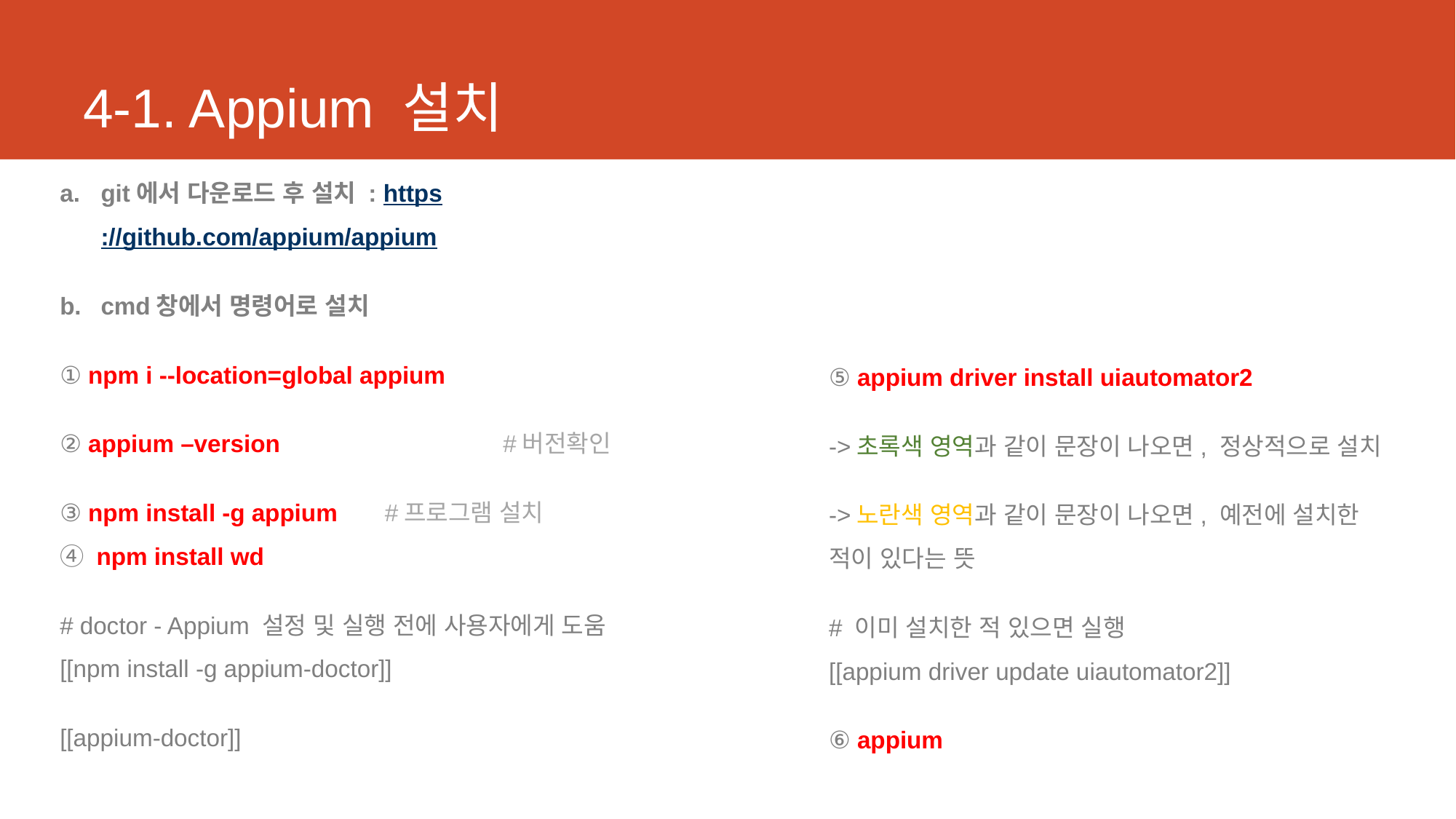

# 4-1. Appium 설치
git에서 다운로드 후 설치 : https://github.com/appium/appium
cmd창에서 명령어로 설치
① npm i --location=global appium
② appium –version 	 	 #버전확인
③ npm install -g appium       #프로그램 설치
④ npm install wd
# doctor - Appium 설정 및 실행 전에 사용자에게 도움 [[npm install -g appium-doctor]]
[[appium-doctor]]

⑤ appium driver install uiautomator2
->초록색 영역과 같이 문장이 나오면, 정상적으로 설치
->노란색 영역과 같이 문장이 나오면, 예전에 설치한 적이 있다는 뜻
# 이미 설치한 적 있으면 실행 [[appium driver update uiautomator2]]
⑥ appium